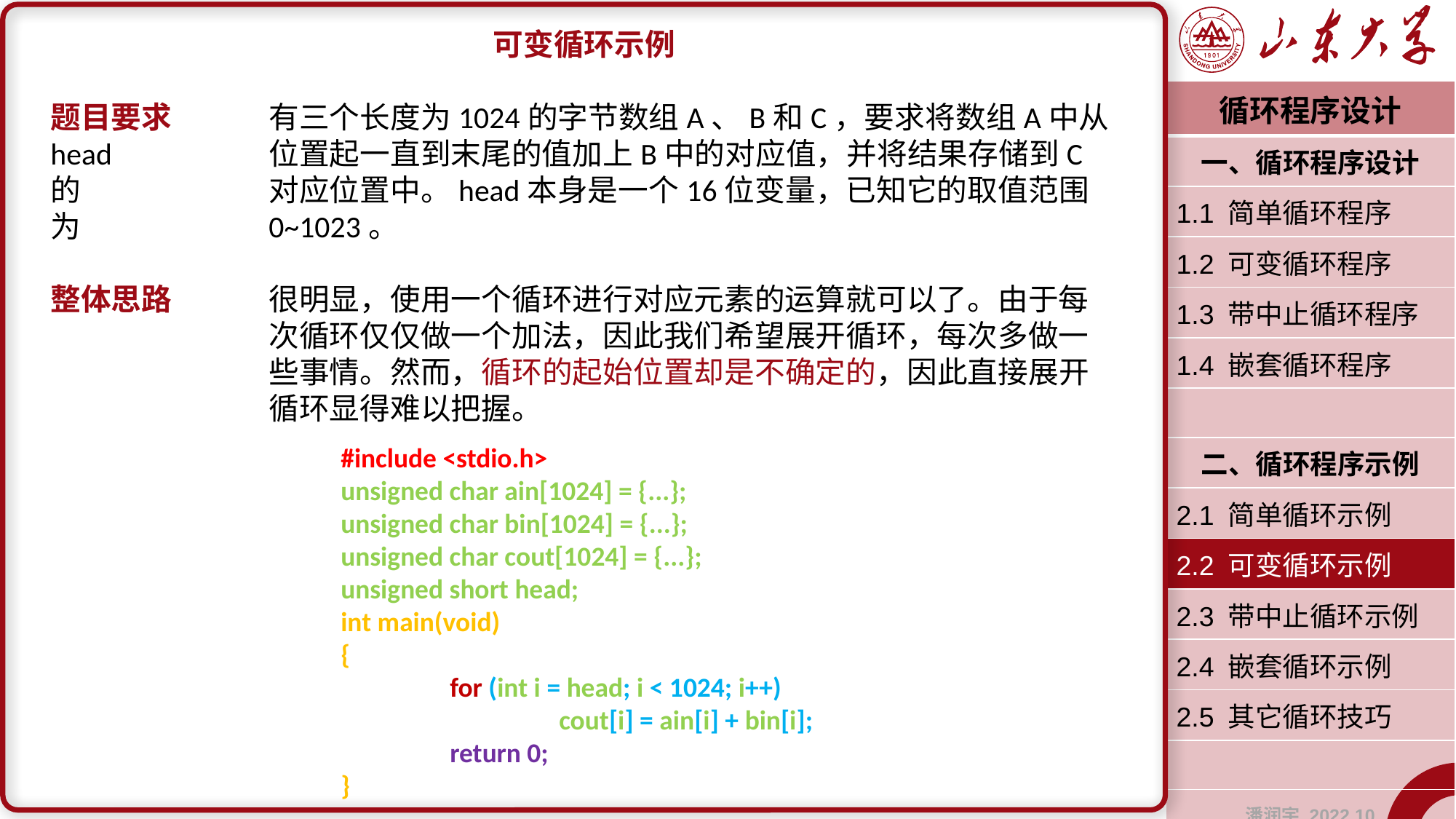

可变循环示例

题目要求	有三个长度为1024的字节数组A、B和C，要求将数组A中从head		位置起一直到末尾的值加上B中的对应值，并将结果存储到C的		对应位置中。head本身是一个16位变量，已知它的取值范围为		0~1023。

整体思路	很明显，使用一个循环进行对应元素的运算就可以了。由于每		次循环仅仅做一个加法，因此我们希望展开循环，每次多做一		些事情。然而，循环的起始位置却是不确定的，因此直接展开		循环显得难以把握。
| 循环程序设计 |
| --- |
| 一、循环程序设计 |
| 1.1 简单循环程序 |
| 1.2 可变循环程序 |
| 1.3 带中止循环程序 |
| 1.4 嵌套循环程序 |
|  |
| 二、循环程序示例 |
| 2.1 简单循环示例 |
| 2.2 可变循环示例 |
| 2.3 带中止循环示例 |
| 2.4 嵌套循环示例 |
| 2.5 其它循环技巧 |
|  |
| 潘润宇 2022.10 |
#include <stdio.h>
unsigned char ain[1024] = {...};
unsigned char bin[1024] = {...};
unsigned char cout[1024] = {...};
unsigned short head;
int main(void)
{
	for (int i = head; i < 1024; i++)
		cout[i] = ain[i] + bin[i];
	return 0;
}